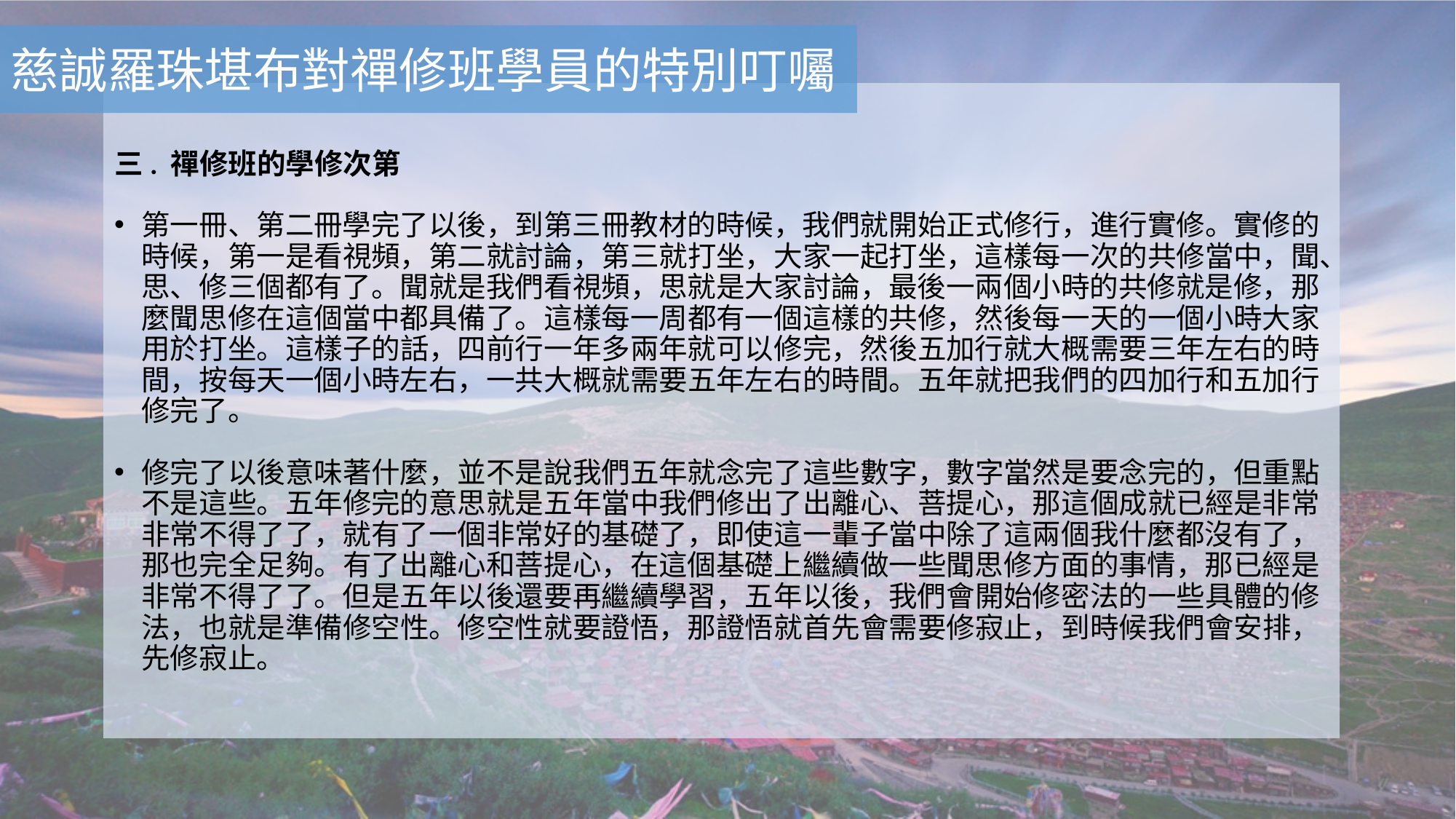

慈誠羅珠堪布對禪修班學員的特別叮囑

三. 禪修班的學修次第
第一冊、第二冊學完了以後，到第三冊教材的時候，我們就開始正式修行，進行實修。實修的時候，第一是看視頻，第二就討論，第三就打坐，大家一起打坐，這樣每一次的共修當中，聞、思、修三個都有了。聞就是我們看視頻，思就是大家討論，最後一兩個小時的共修就是修，那麼聞思修在這個當中都具備了。這樣每一周都有一個這樣的共修，然後每一天的一個小時大家用於打坐。這樣子的話，四前行一年多兩年就可以修完，然後五加行就大概需要三年左右的時間，按每天一個小時左右，一共大概就需要五年左右的時間。五年就把我們的四加行和五加行修完了。
修完了以後意味著什麼，並不是說我們五年就念完了這些數字，數字當然是要念完的，但重點不是這些。五年修完的意思就是五年當中我們修出了出離心、菩提心，那這個成就已經是非常非常不得了了，就有了一個非常好的基礎了，即使這一輩子當中除了這兩個我什麼都沒有了，那也完全足夠。有了出離心和菩提心，在這個基礎上繼續做一些聞思修方面的事情，那已經是非常不得了了。但是五年以後還要再繼續學習，五年以後，我們會開始修密法的一些具體的修法，也就是準備修空性。修空性就要證悟，那證悟就首先會需要修寂止，到時候我們會安排，先修寂止。